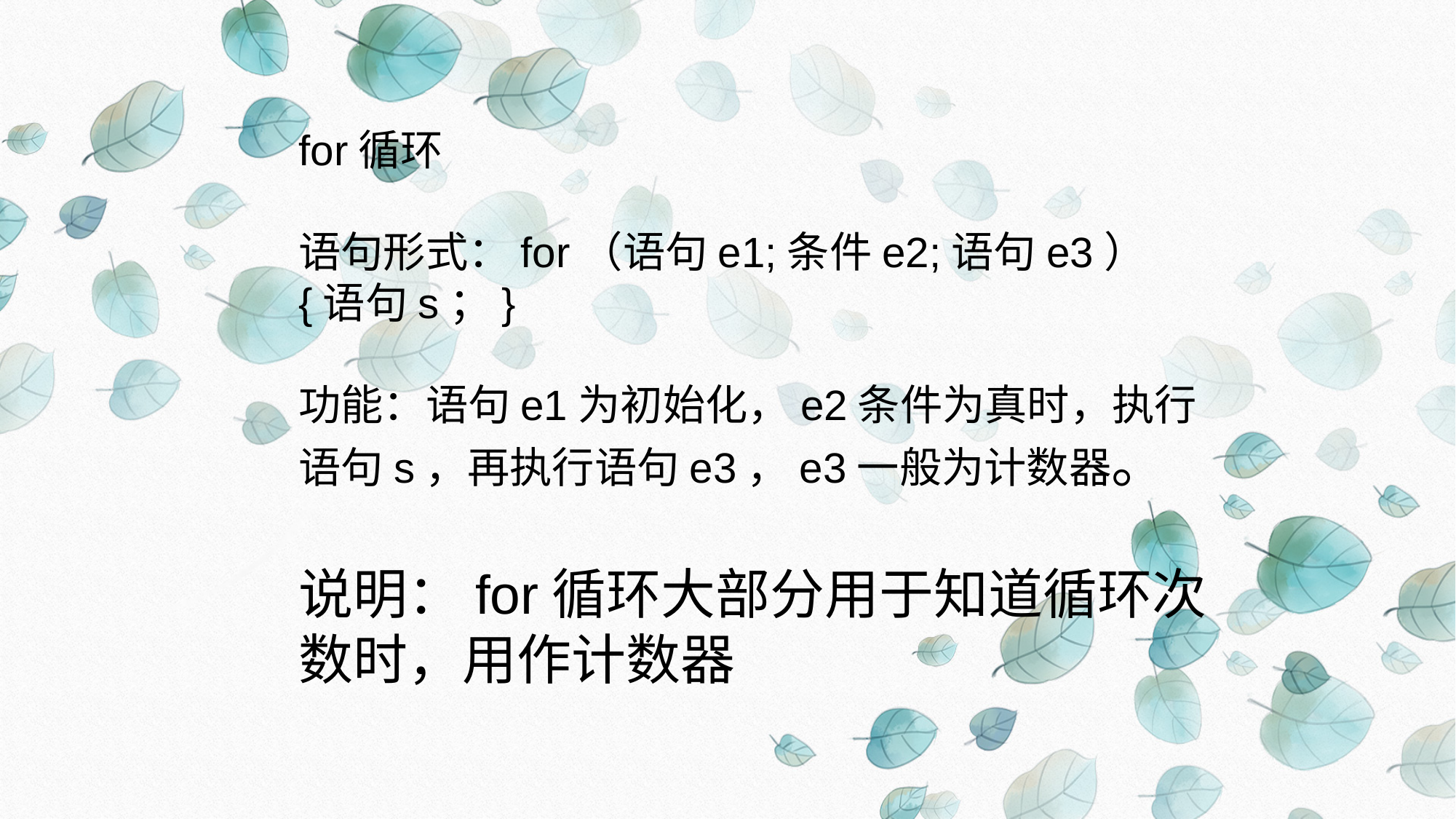

for循环

语句形式：for（语句e1;条件e2;语句e3）  {语句s；}

功能：语句e1为初始化，e2条件为真时，执行语句s，再执行语句e3，e3一般为计数器。

说明：for循环大部分用于知道循环次数时，用作计数器